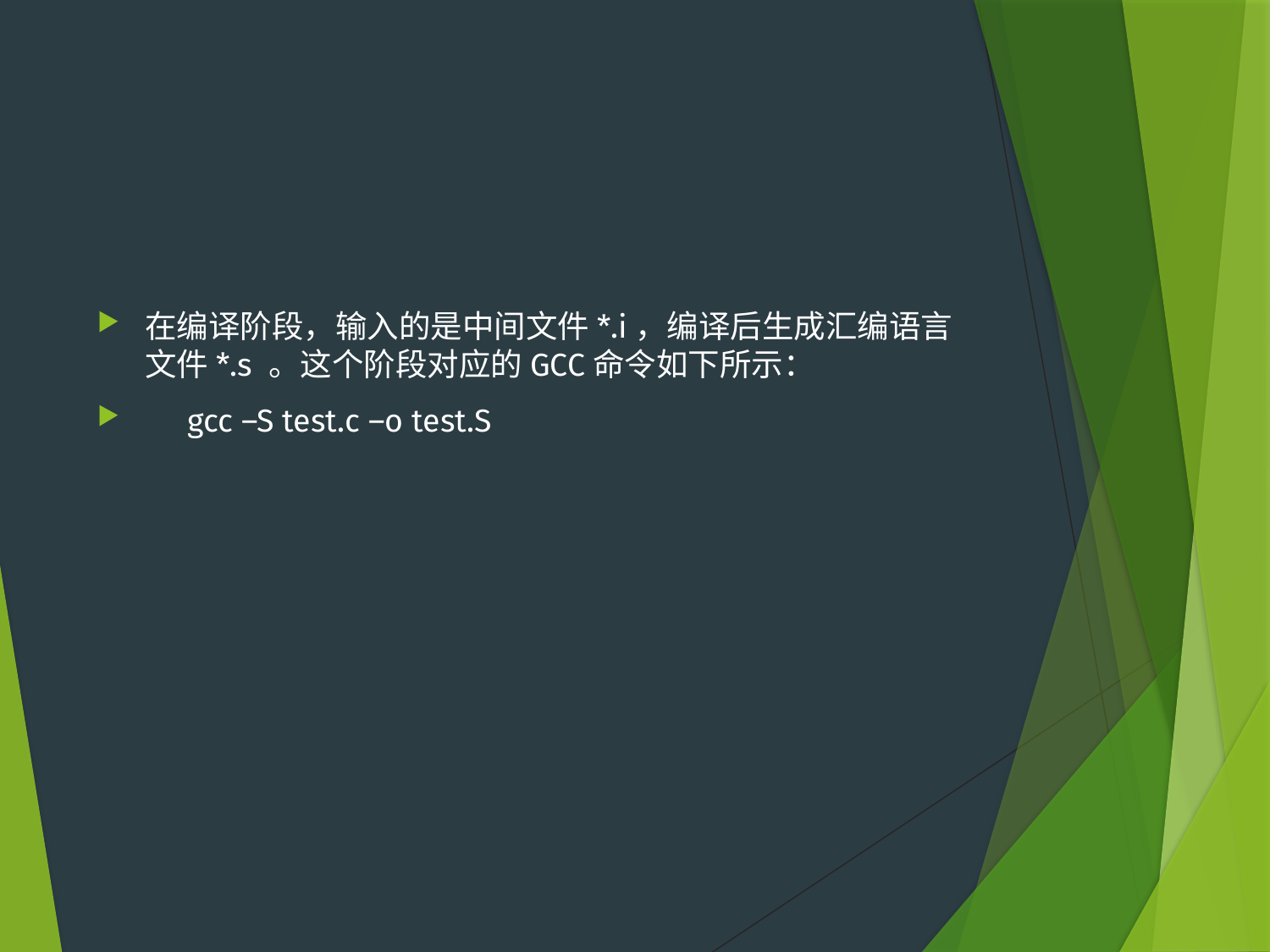

#
在编译阶段，输入的是中间文件*.i，编译后生成汇编语言文件*.s 。这个阶段对应的GCC命令如下所示：
     gcc –S test.c –o test.S